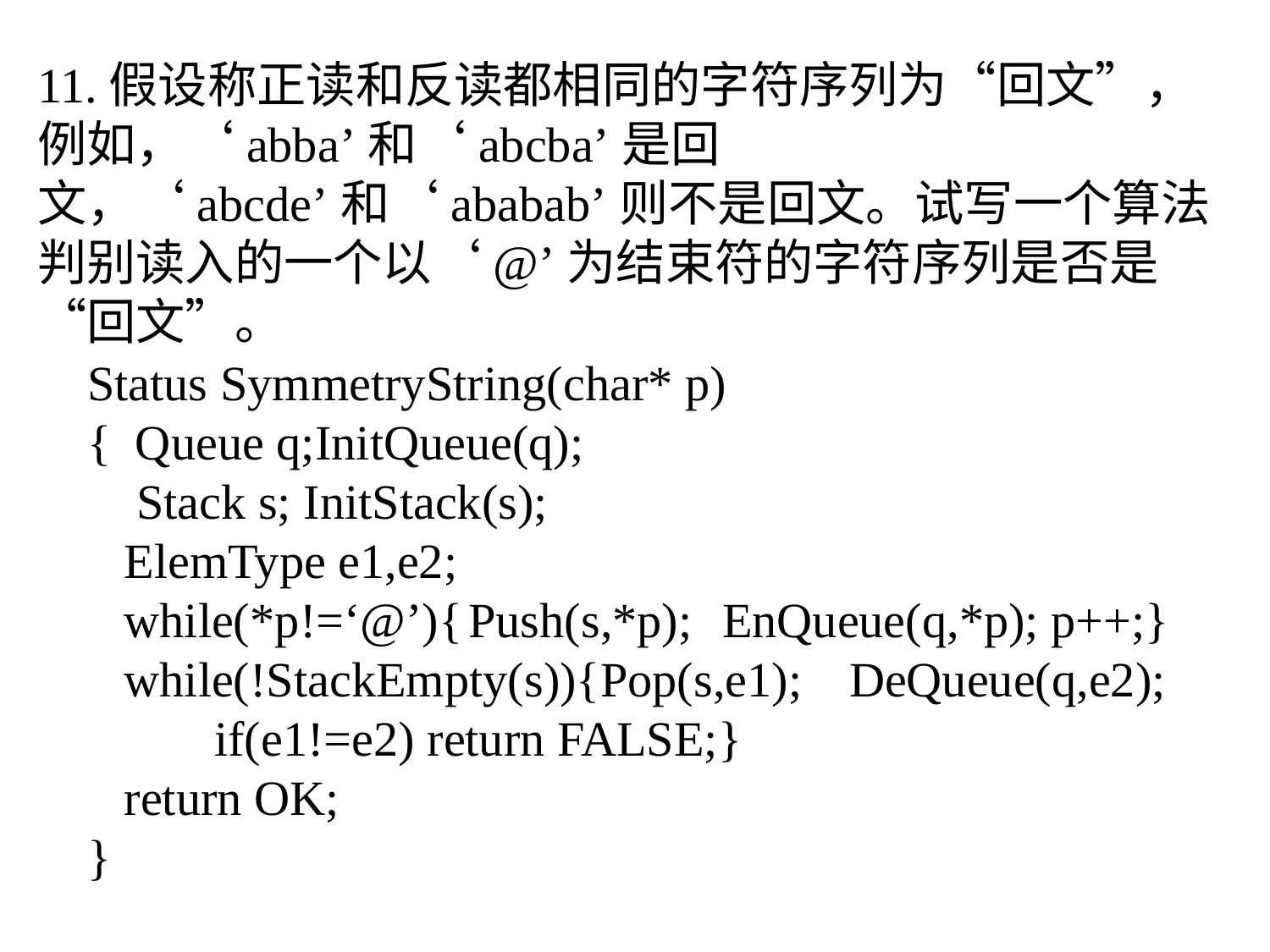

11.假设称正读和反读都相同的字符序列为“回文”，例如，‘abba’和‘abcba’是回文，‘abcde’和‘ababab’则不是回文。试写一个算法判别读入的一个以‘@’为结束符的字符序列是否是“回文”。
Status SymmetryString(char* p)
{  Queue q;InitQueue(q);
    Stack s; InitStack(s);
   ElemType e1,e2;
   while(*p!=‘@’){	Push(s,*p);	EnQueue(q,*p); p++;}
   while(!StackEmpty(s)){Pop(s,e1);	DeQueue(q,e2);
	if(e1!=e2) return FALSE;}
   return OK;
}